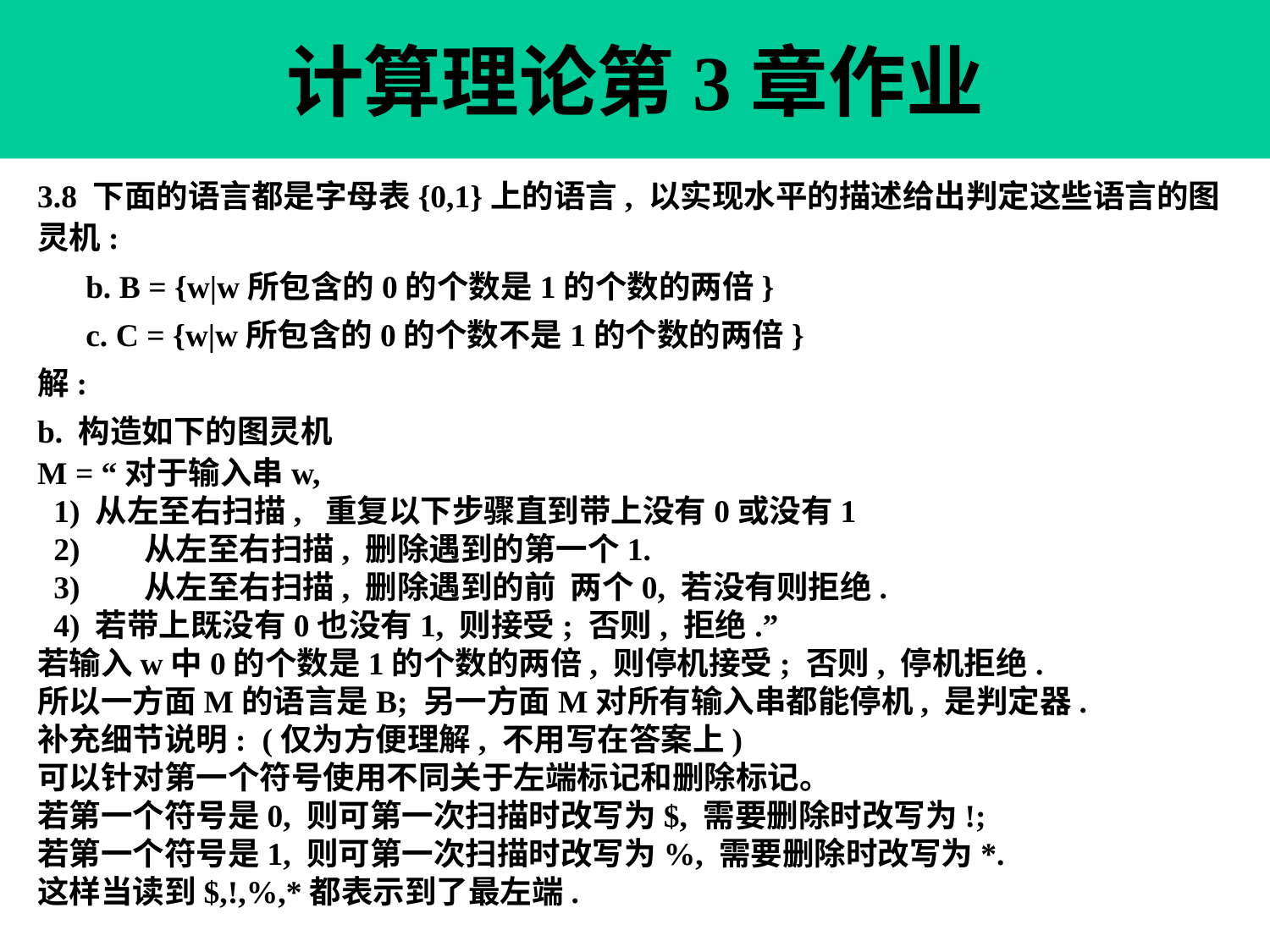

计算理论第3章作业

3.8 下面的语言都是字母表{0,1}上的语言, 以实现水平的描述给出判定这些语言的图灵机:
      b. B = {w|w所包含的0的个数是1的个数的两倍}
      c. C = {w|w所包含的0的个数不是1的个数的两倍}
解:
b. 构造如下的图灵机
M = “对于输入串w,
  1) 从左至右扫描,  重复以下步骤直到带上没有0或没有1
  2)       从左至右扫描, 删除遇到的第一个1.
  3)       从左至右扫描, 删除遇到的前  两个0, 若没有则拒绝.
  4) 若带上既没有0也没有1, 则接受; 否则, 拒绝.”
若输入w中0的个数是1的个数的两倍, 则停机接受; 否则, 停机拒绝.
所以一方面M的语言是B; 另一方面M对所有输入串都能停机, 是判定器.
补充细节说明:  (仅为方便理解, 不用写在答案上)
可以针对第一个符号使用不同关于左端标记和删除标记。
若第一个符号是0, 则可第一次扫描时改写为$, 需要删除时改写为!;
若第一个符号是1, 则可第一次扫描时改写为%, 需要删除时改写为*.
这样当读到$,!,%,*都表示到了最左端.